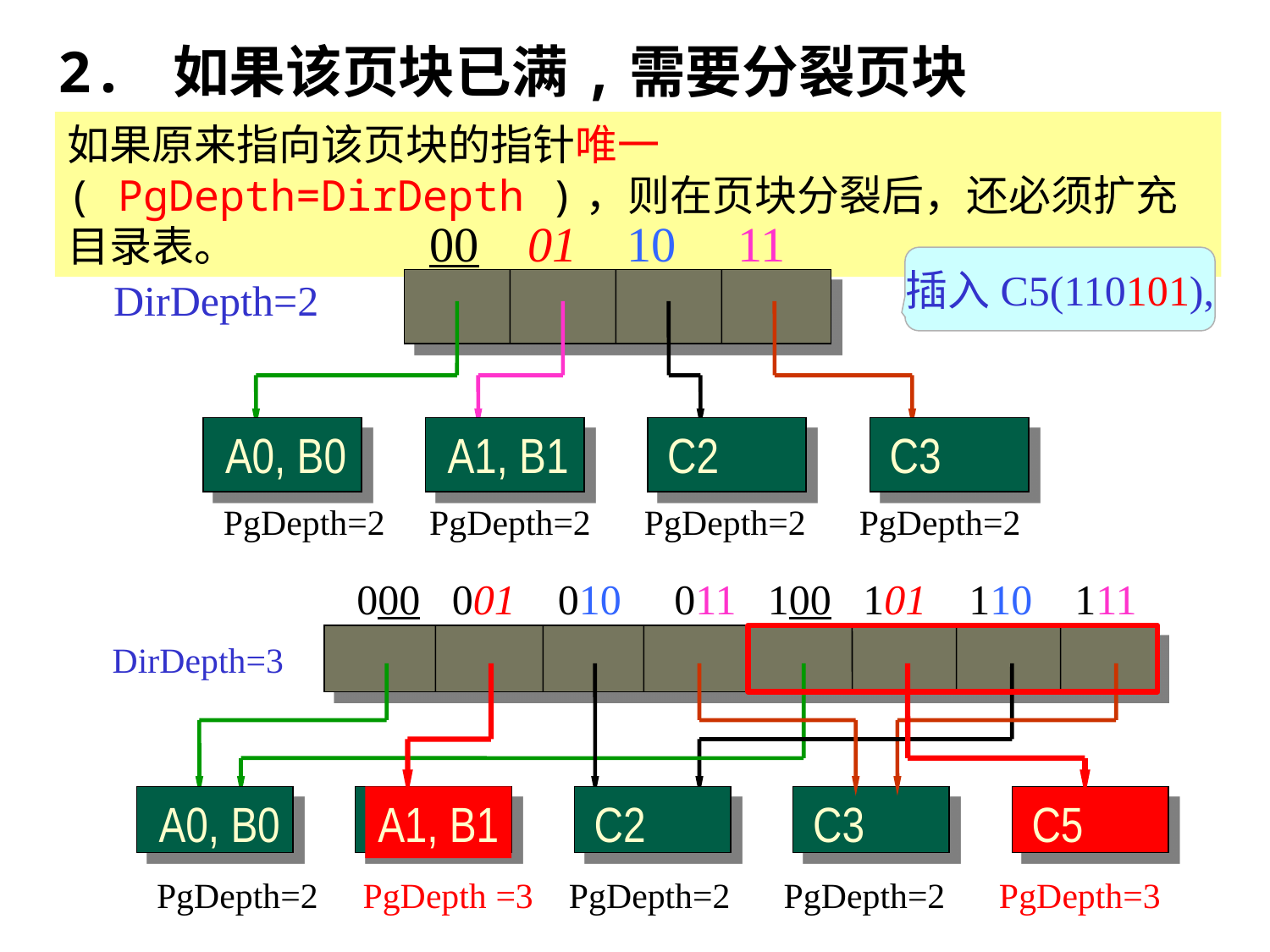

2. 如果该页块已满,需要分裂页块
如果原来指向该页块的指针唯一( PgDepth=DirDepth )，则在页块分裂后，还必须扩充目录表。
00    01    10     11
DirDepth=2

A0, B0

A1, B1

C2

C3
PgDepth=2     PgDepth=2      PgDepth=2      PgDepth=2
插入C5(110101),
000   001    010     011   100   101    110    111

DirDepth=3

A0, B0

A1, B1

C2

C3

C5
PgDepth=2     PgDepth =3    PgDepth=2      PgDepth=2      PgDepth=3